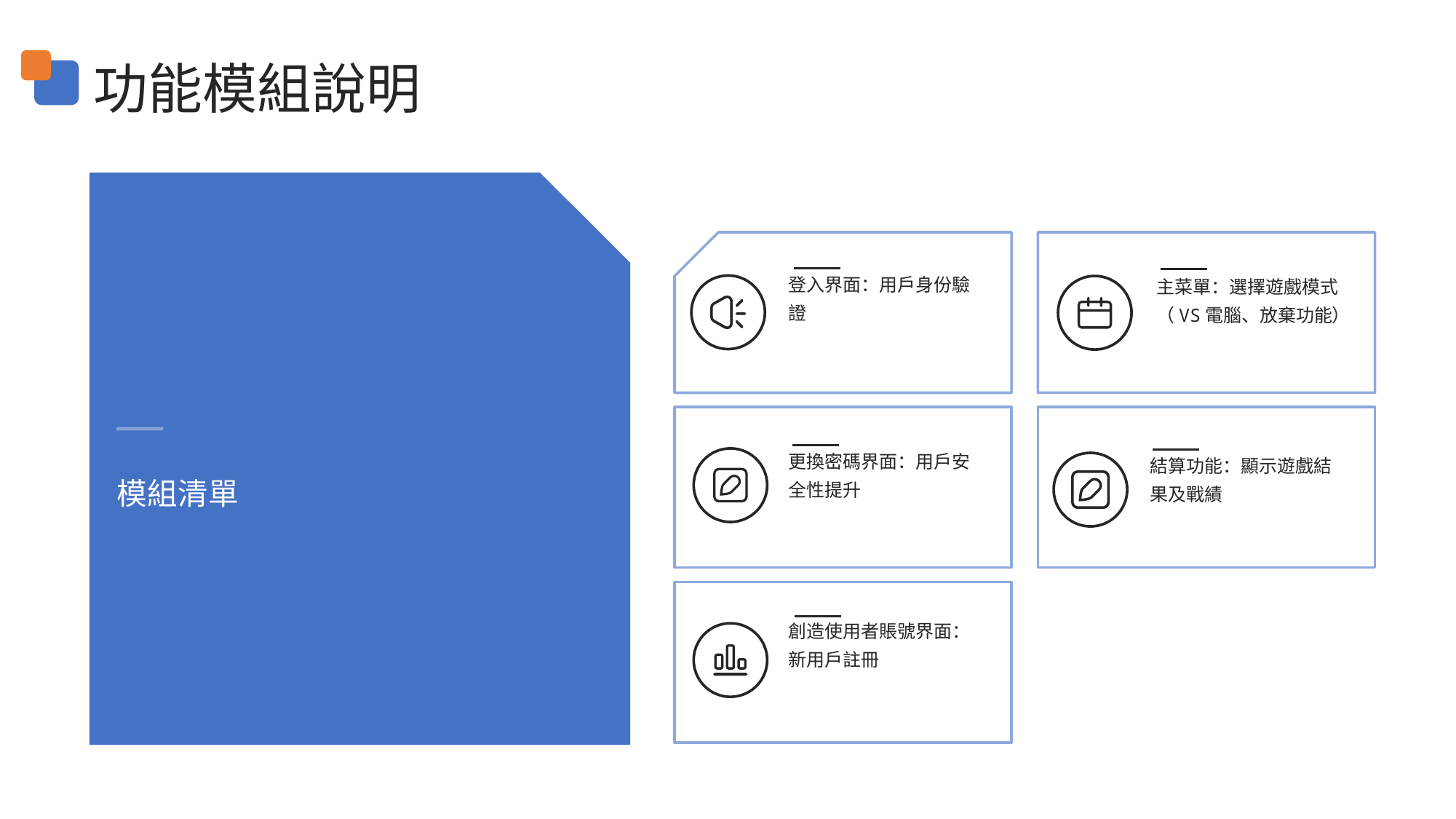

功能模組說明

登入界面：用戶身份驗證
主菜單：選擇遊戲模式（VS電腦、放棄功能）

更換密碼界面：用戶安全性提升

結算功能：顯示遊戲結果及戰績

模組清單

創造使用者賬號界面：新用戶註冊